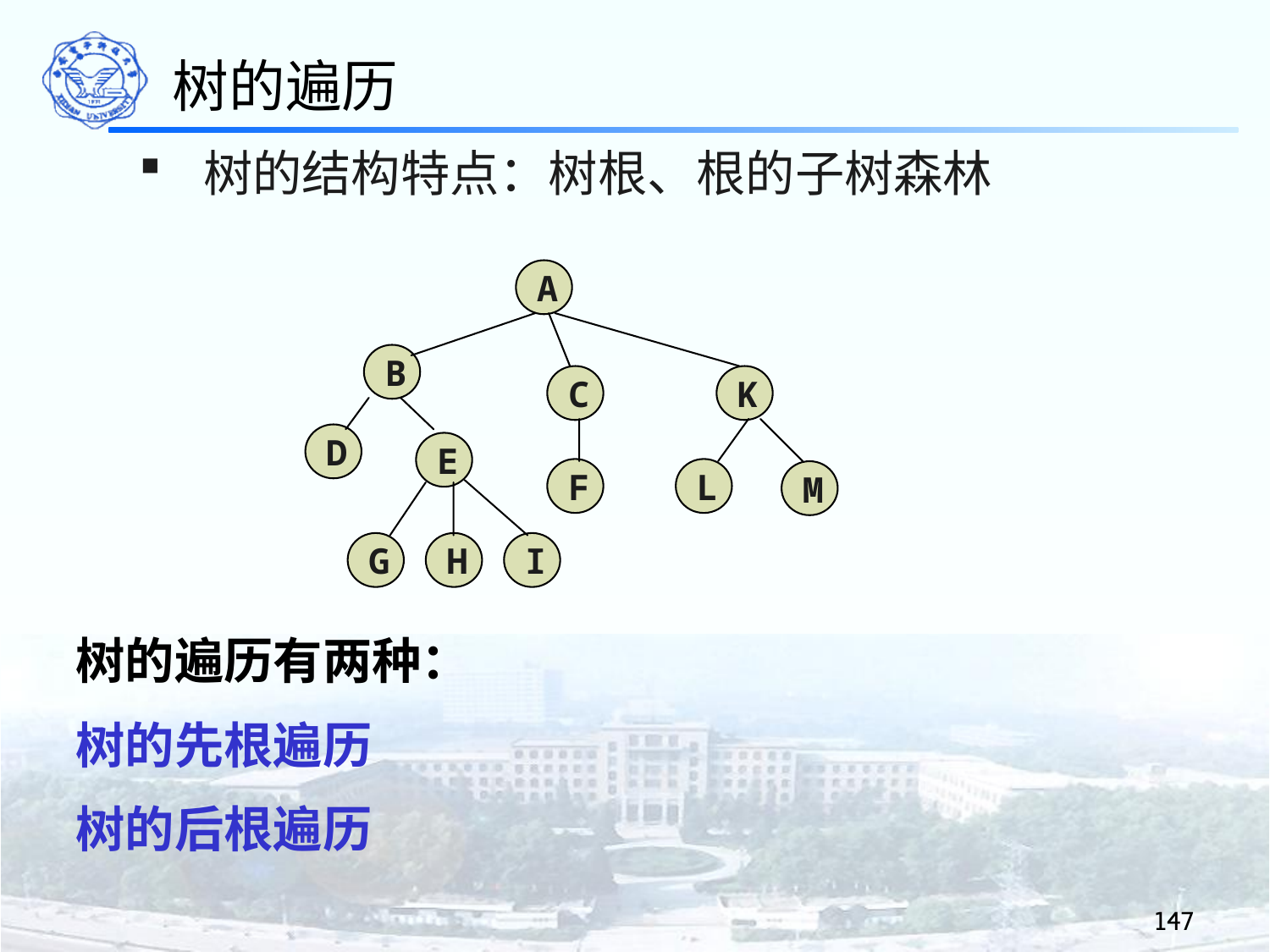

树的遍历
  树的结构特点：树根、根的子树森林

A

B

C

K

D

E

F

L

M

G

H

I
树的遍历有两种：
树的先根遍历
树的后根遍历
147